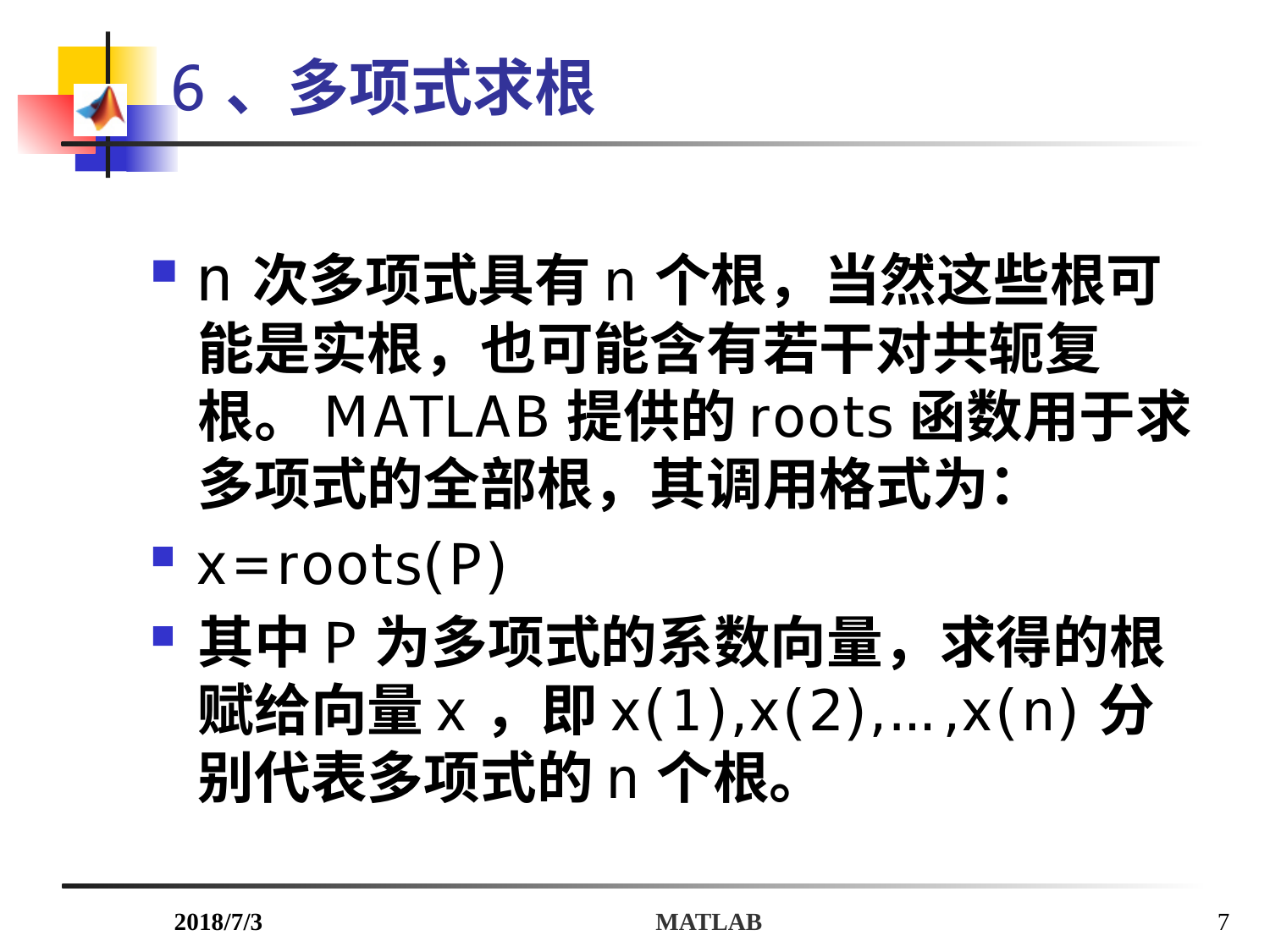

6、多项式求根
n次多项式具有n个根，当然这些根可能是实根，也可能含有若干对共轭复根。MATLAB提供的roots函数用于求多项式的全部根，其调用格式为：
x=roots(P)
其中P为多项式的系数向量，求得的根赋给向量x，即x(1),x(2),…,x(n)分别代表多项式的n个根。
2018/7/3
MATLAB
7